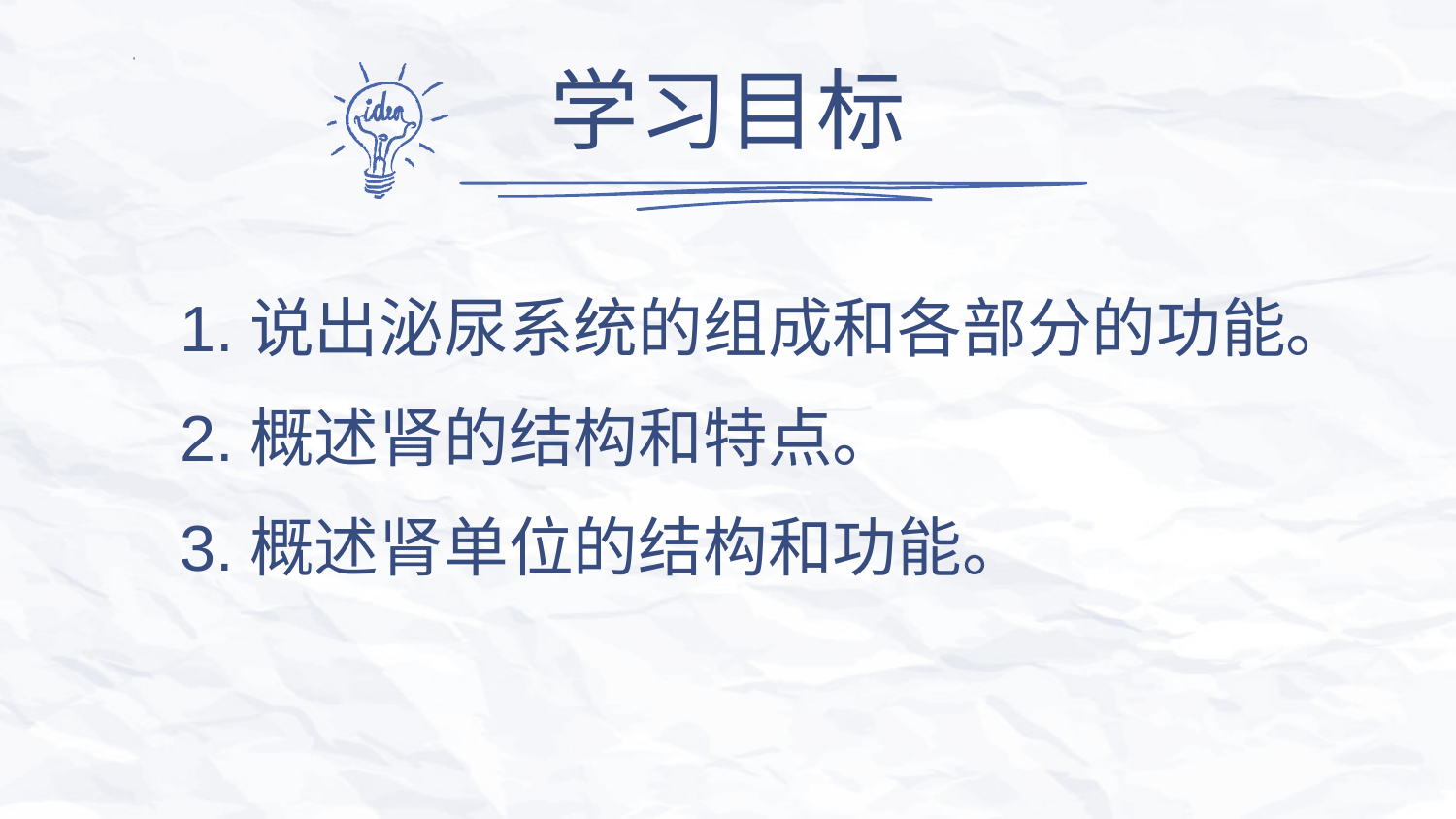

学习目标

1.说出泌尿系统的组成和各部分的功能。
2.概述肾的结构和特点。
3.概述肾单位的结构和功能。